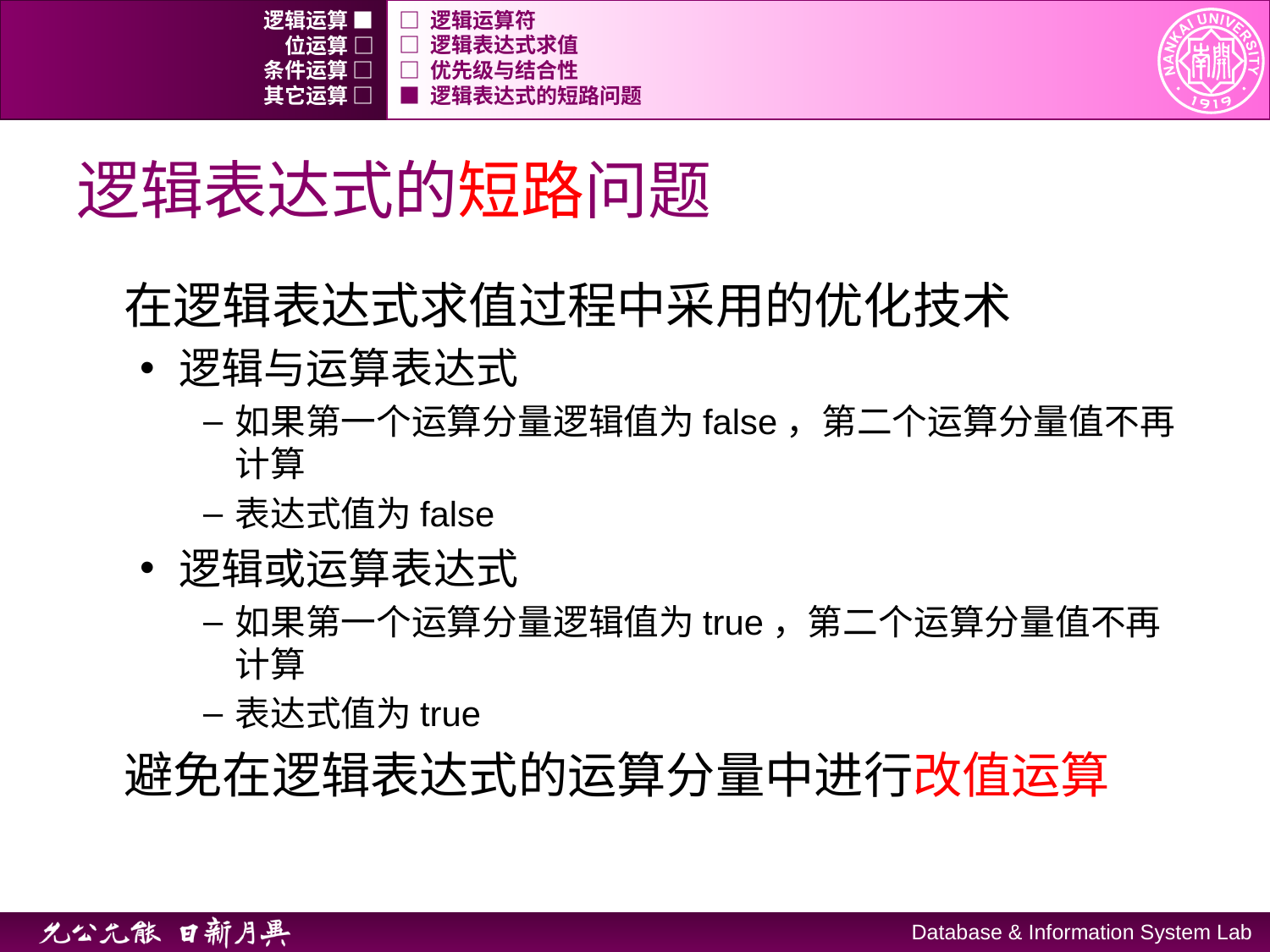

逻辑运算 ■
□ 逻辑运算符
位运算 □
□ 逻辑表达式求值
条件运算 □
□ 优先级与结合性
其它运算 □
■ 逻辑表达式的短路问题

# 逻辑表达式的短路问题
在逻辑表达式求值过程中采用的优化技术
逻辑与运算表达式
如果第一个运算分量逻辑值为false，第二个运算分量值不再计算
表达式值为false
逻辑或运算表达式
如果第一个运算分量逻辑值为true，第二个运算分量值不再计算
表达式值为true
避免在逻辑表达式的运算分量中进行改值运算